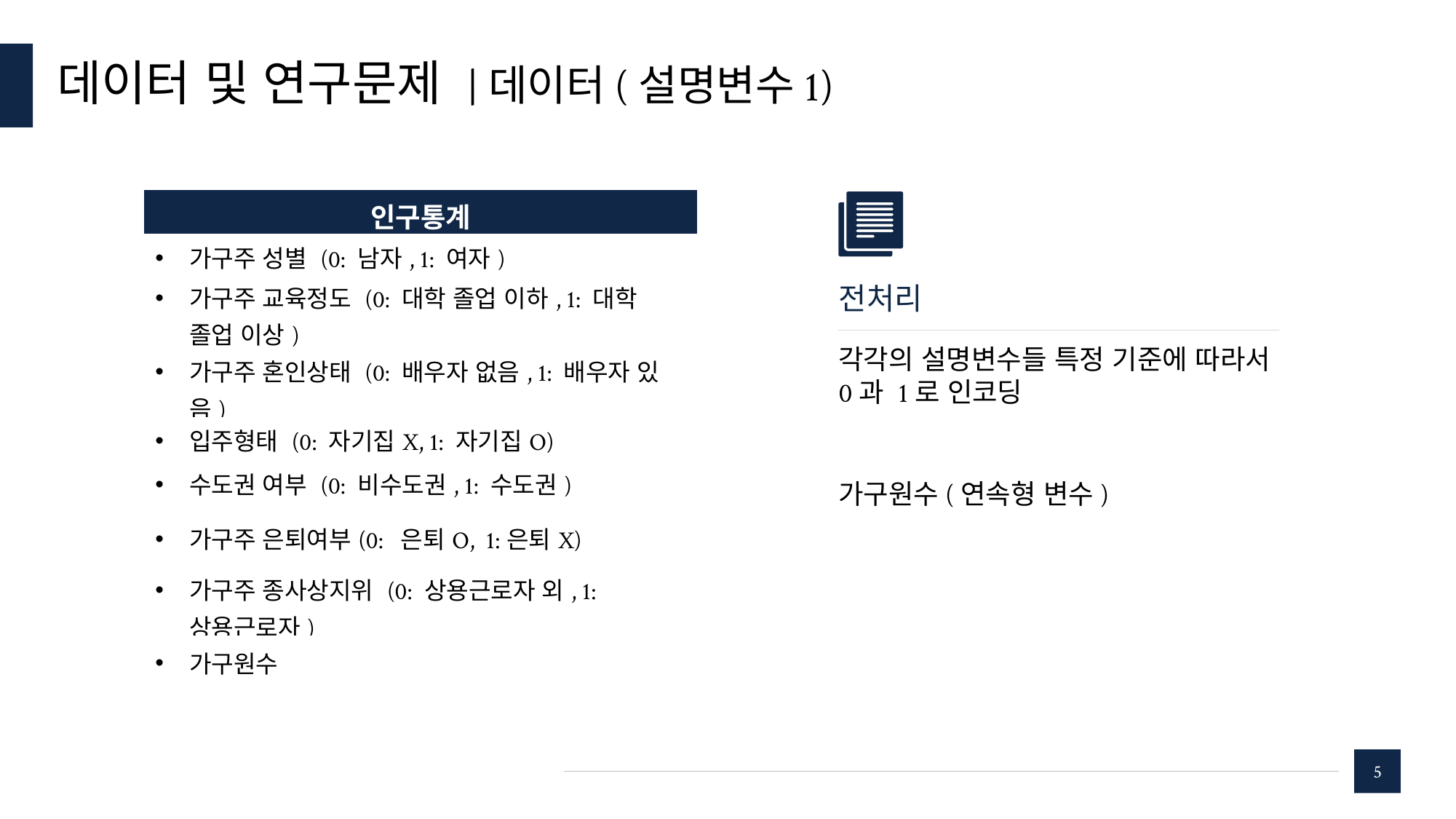

# 데이터 및 연구문제 |데이터(설명변수1)
| 인구통계 |
| --- |
| 가구주 성별 (0: 남자, 1: 여자) |
| 가구주 교육정도 (0: 대학 졸업 이하, 1: 대학 졸업 이상) |
| 가구주 혼인상태 (0: 배우자 없음, 1: 배우자 있음) |
| 입주형태 (0: 자기집X, 1: 자기집O) |
| 수도권 여부 (0: 비수도권, 1: 수도권) |
| 가구주 은퇴여부(0: 은퇴O, 1:은퇴X) |
| 가구주 종사상지위 (0: 상용근로자 외, 1: 상용근로자) |
| 가구원수 |

전처리
각각의 설명변수들 특정 기준에 따라서 0과 1로 인코딩

가구원수(연속형 변수)

5